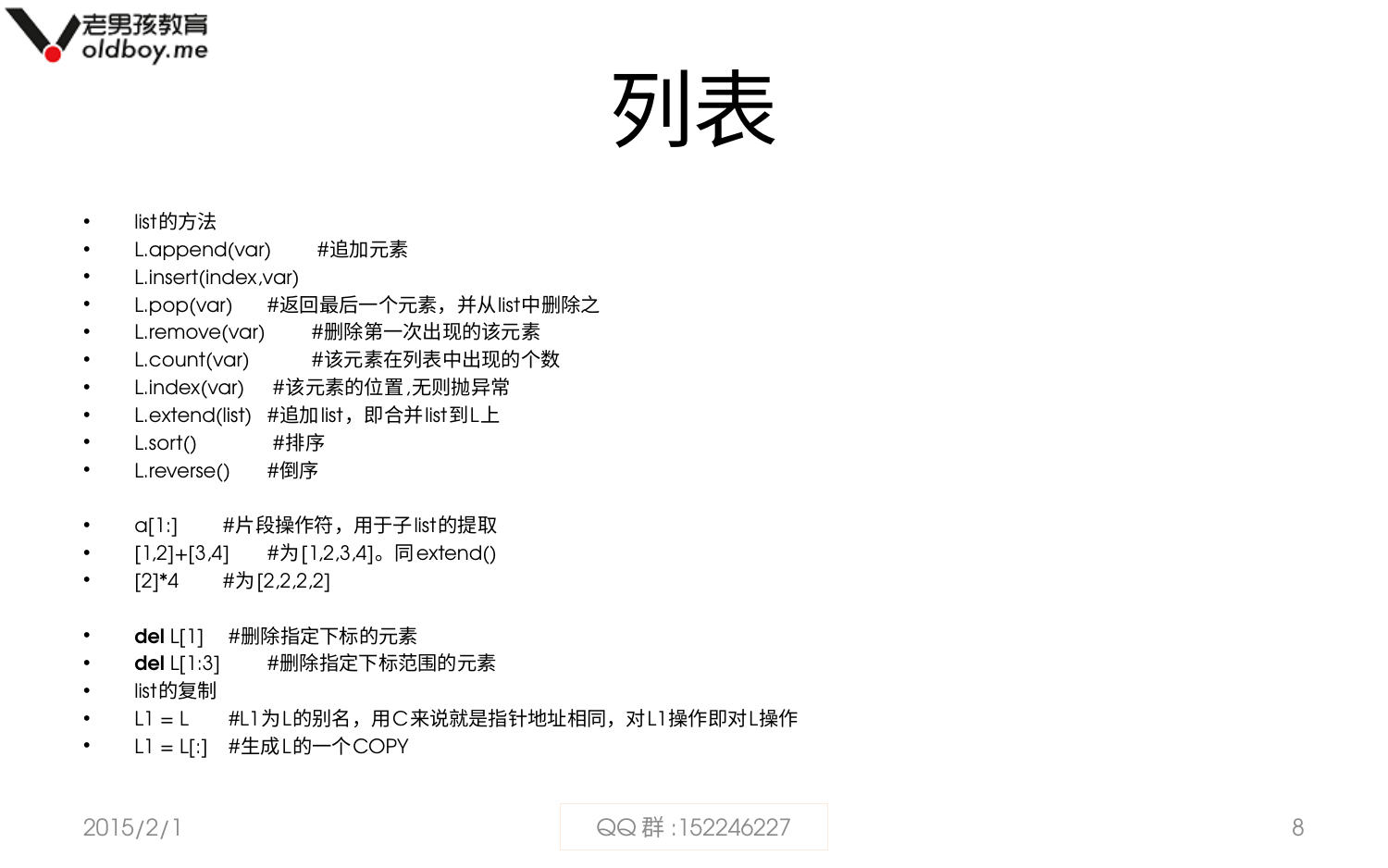

# 列表
list的方法
L.append(var)  	 #追加元素
L.insert(index,var)
L.pop(var)      	#返回最后一个元素，并从list中删除之
L.remove(var)   	#删除第一次出现的该元素
L.count(var)    	#该元素在列表中出现的个数
L.index(var)   	 #该元素的位置,无则抛异常
L.extend(list)  	#追加list，即合并list到L上
L.sort()       	 #排序
L.reverse()     	#倒序

a[1:]       		#片段操作符，用于子list的提取
[1,2]+[3,4] 	#为[1,2,3,4]。同extend()
[2]*4       		#为[2,2,2,2]

del L[1]   		 #删除指定下标的元素
del L[1:3]  	#删除指定下标范围的元素
list的复制
L1 = L     		 #L1为L的别名，用C来说就是指针地址相同，对L1操作即对L操作
L1 = L[:]  		 #生成L的一个COPY

2015/2/1
QQ群:152246227
8